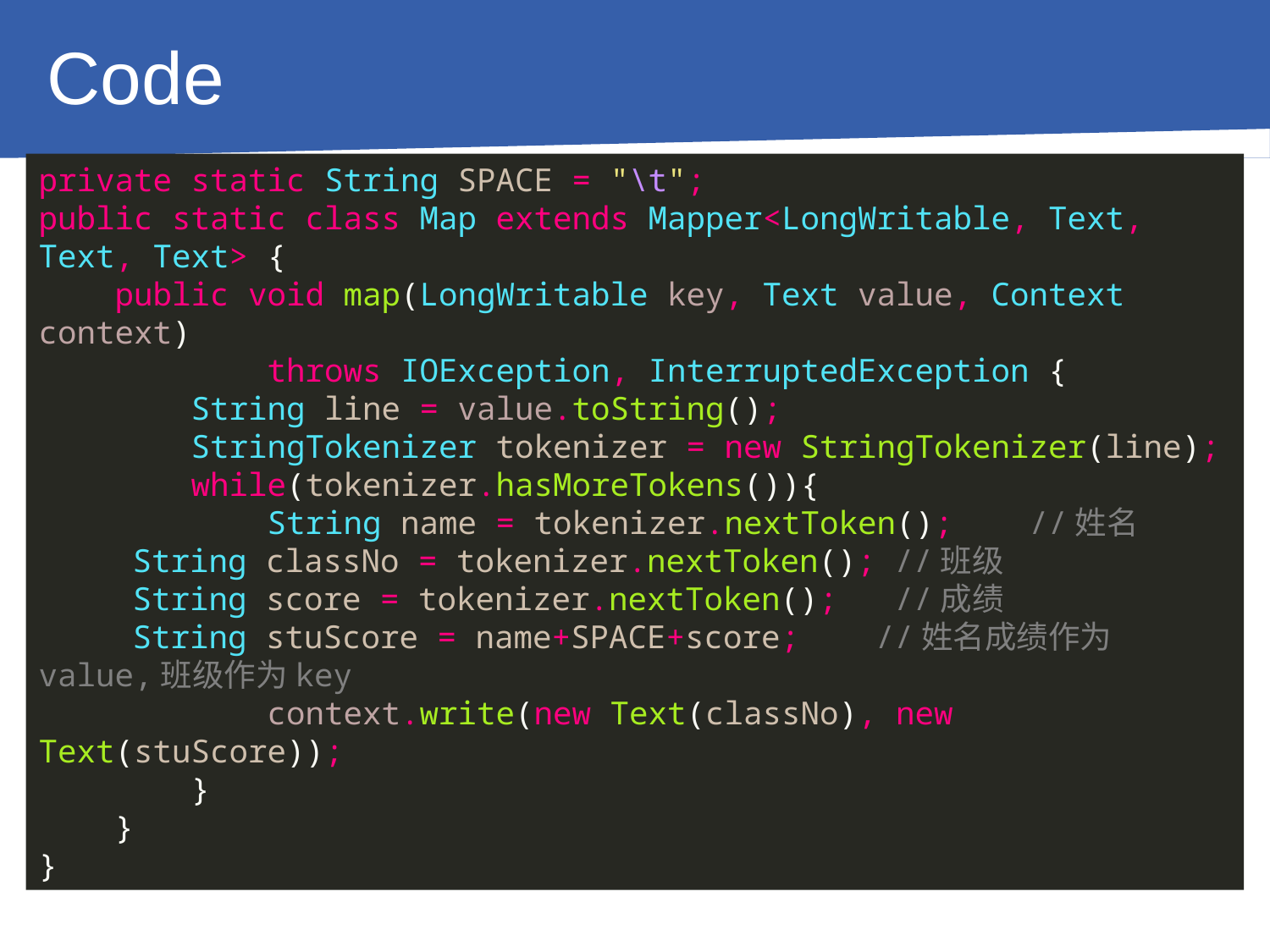

Code
private static String SPACE = "\t";
public static class Map extends Mapper<LongWritable, Text, Text, Text> {
    public void map(LongWritable key, Text value, Context context)
            throws IOException, InterruptedException {
        String line = value.toString();
        StringTokenizer tokenizer = new StringTokenizer(line);
        while(tokenizer.hasMoreTokens()){
            String name = tokenizer.nextToken();    //姓名
            String classNo = tokenizer.nextToken(); //班级
            String score = tokenizer.nextToken();   //成绩
            String stuScore = name+SPACE+score;    //姓名成绩作为value,班级作为key
            context.write(new Text(classNo), new Text(stuScore));
        }
    }
}